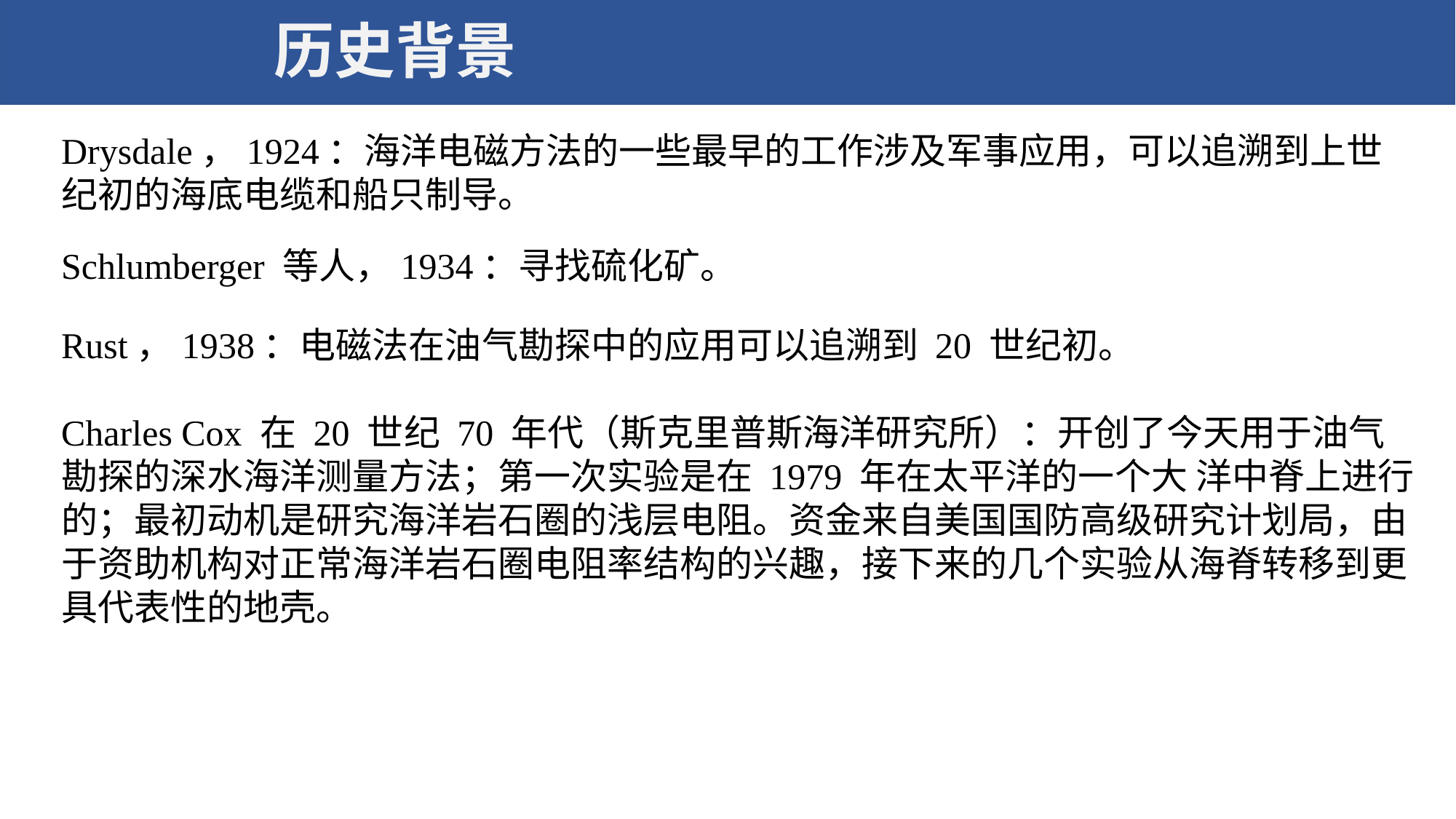

历史背景
Drysdale，1924：海洋电磁方法的一些最早的工作涉及军事应用，可以追溯到上世纪初的海底电缆和船只制导。
Schlumberger 等人，1934：寻找硫化矿。
Rust，1938：电磁法在油气勘探中的应用可以追溯到 20 世纪初。

Charles Cox 在 20 世纪 70 年代（斯克里普斯海洋研究所）：开创了今天用于油气勘探的深水海洋测量方法；第一次实验是在 1979 年在太平洋的一个大 洋中脊上进行的；最初动机是研究海洋岩石圈的浅层电阻。资金来自美国国防高级研究计划局，由于资助机构对正常海洋岩石圈电阻率结构的兴趣，接下来的几个实验从海脊转移到更具代表性的地壳。